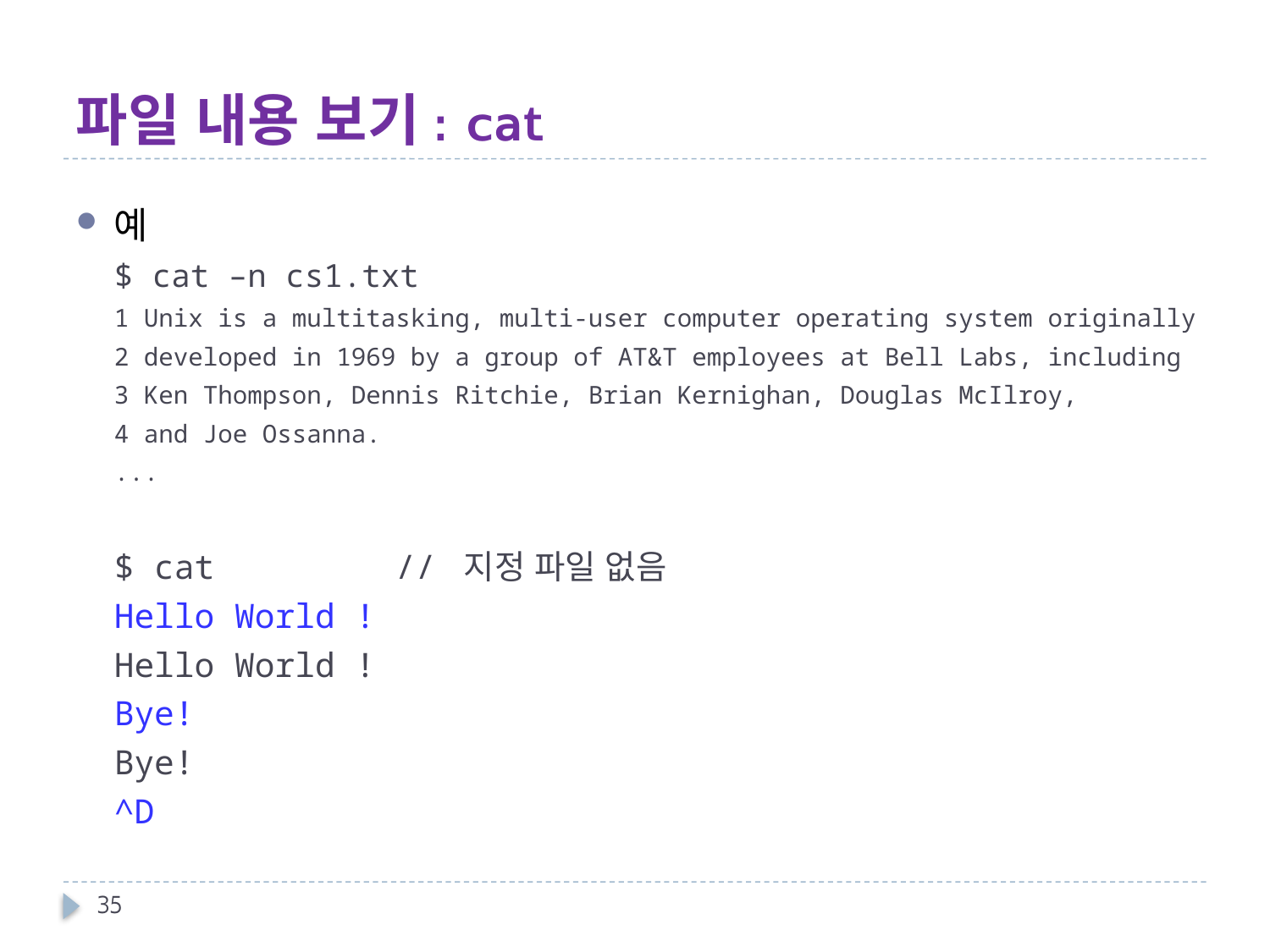

# 파일 내용 보기: cat
예
$ cat –n cs1.txt
1 Unix is a multitasking, multi-user computer operating system originally
2 developed in 1969 by a group of AT&T employees at Bell Labs, including
3 Ken Thompson, Dennis Ritchie, Brian Kernighan, Douglas McIlroy,
4 and Joe Ossanna.
...

$ cat         // 지정 파일 없음
Hello World !
Hello World !
Bye!
Bye!
^D

35